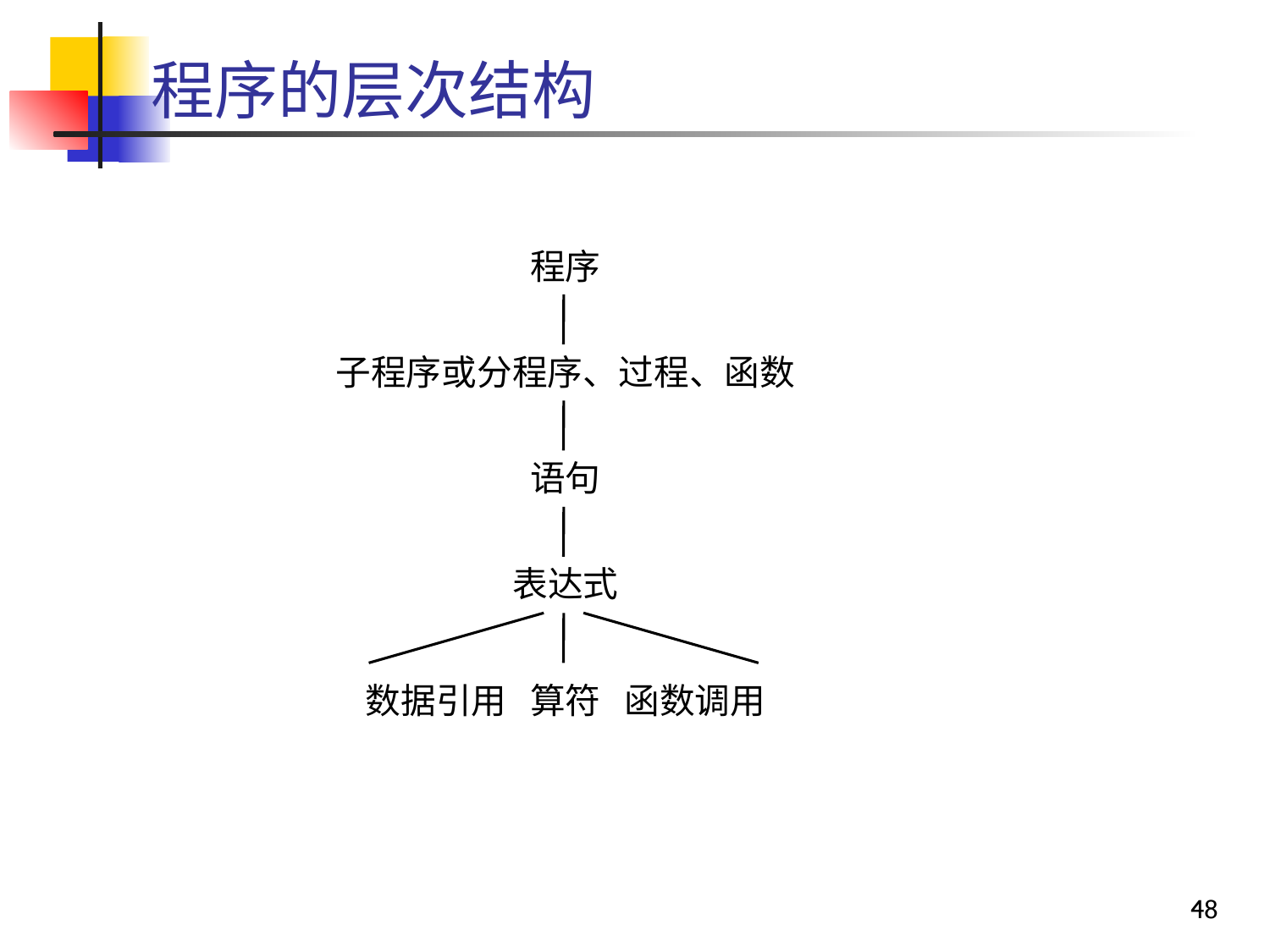

# 程序的层次结构
程序

子程序或分程序、过程、函数

语句

表达式

数据引用   算符   函数调用
48